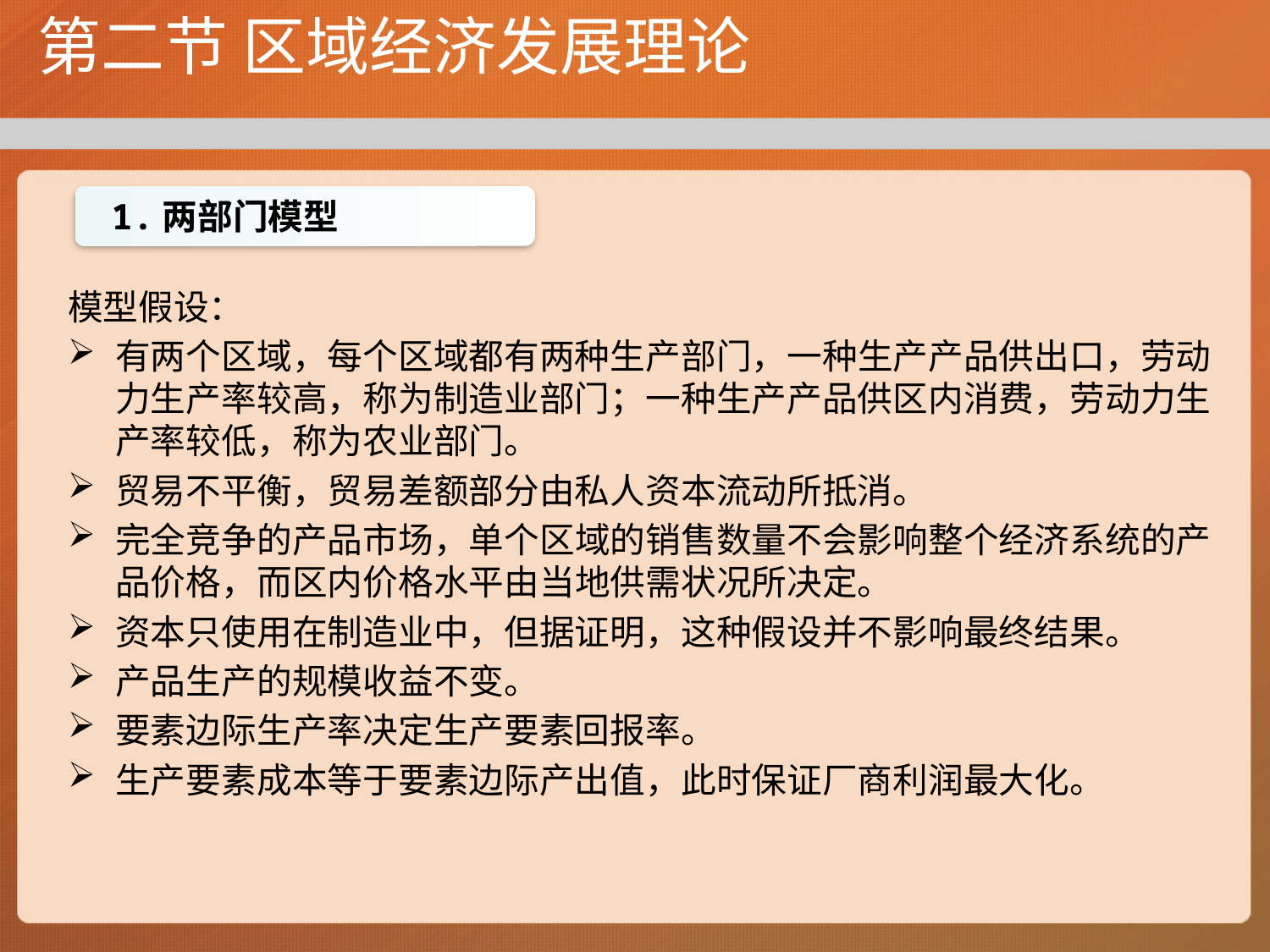

# 第二节 区域经济发展理论

模型假设：
有两个区域，每个区域都有两种生产部门，一种生产产品供出口，劳动力生产率较高，称为制造业部门；一种生产产品供区内消费，劳动力生产率较低，称为农业部门。
贸易不平衡，贸易差额部分由私人资本流动所抵消。
完全竞争的产品市场，单个区域的销售数量不会影响整个经济系统的产品价格，而区内价格水平由当地供需状况所决定。
资本只使用在制造业中，但据证明，这种假设并不影响最终结果。
产品生产的规模收益不变。
要素边际生产率决定生产要素回报率。
生产要素成本等于要素边际产出值，此时保证厂商利润最大化。

 1.两部门模型